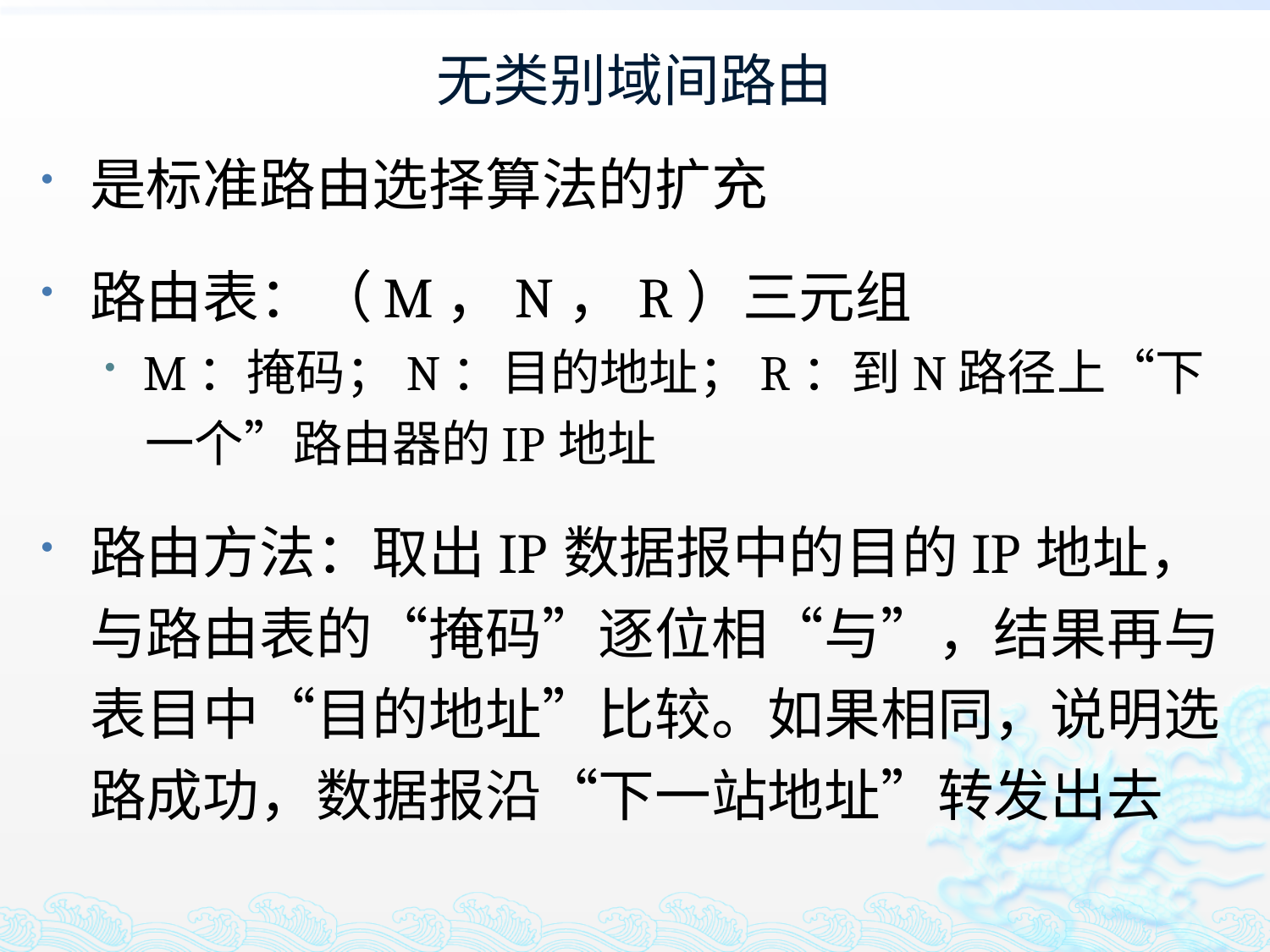

# 无类别域间路由
是标准路由选择算法的扩充
路由表：（M，N，R）三元组
M：掩码；N：目的地址；R：到N路径上“下一个”路由器的IP地址
路由方法：取出IP数据报中的目的IP地址，与路由表的“掩码”逐位相“与”，结果再与表目中“目的地址”比较。如果相同，说明选路成功，数据报沿“下一站地址”转发出去